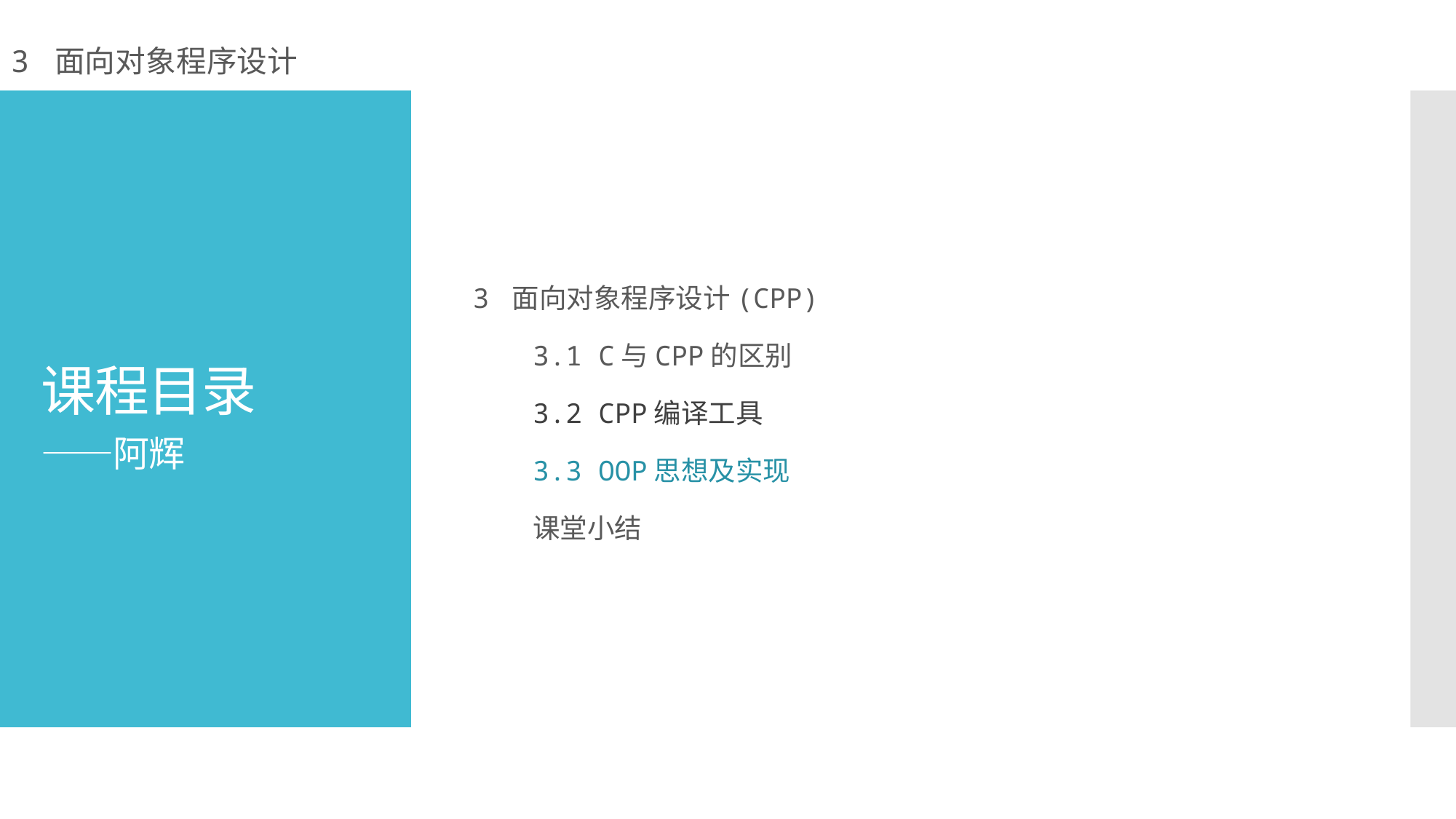

3 面向对象程序设计
3 面向对象程序设计(CPP)
3.1 C与CPP的区别
3.2 CPP编译工具
3.3 OOP思想及实现
课堂小结
# 课程目录 ——阿辉